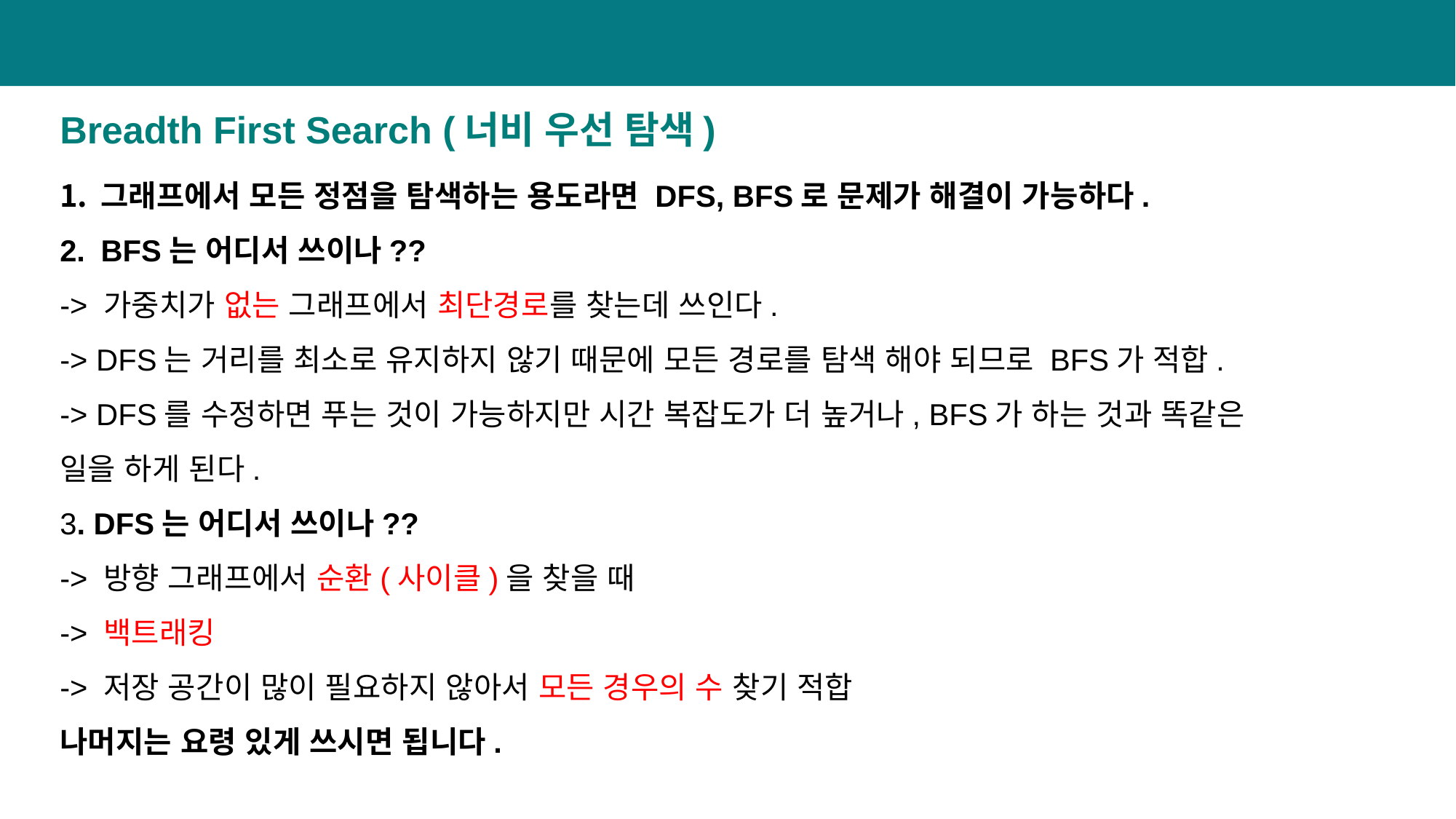

Breadth First Search (너비 우선 탐색)
그래프에서 모든 정점을 탐색하는 용도라면 DFS, BFS로 문제가 해결이 가능하다.
BFS는 어디서 쓰이나??
-> 가중치가 없는 그래프에서 최단경로를 찾는데 쓰인다.
-> DFS는 거리를 최소로 유지하지 않기 때문에 모든 경로를 탐색 해야 되므로 BFS가 적합.
-> DFS를 수정하면 푸는 것이 가능하지만 시간 복잡도가 더 높거나, BFS가 하는 것과 똑같은 일을 하게 된다.
3. DFS는 어디서 쓰이나??
-> 방향 그래프에서 순환(사이클)을 찾을 때
-> 백트래킹
-> 저장 공간이 많이 필요하지 않아서 모든 경우의 수 찾기 적합
나머지는 요령 있게 쓰시면 됩니다.